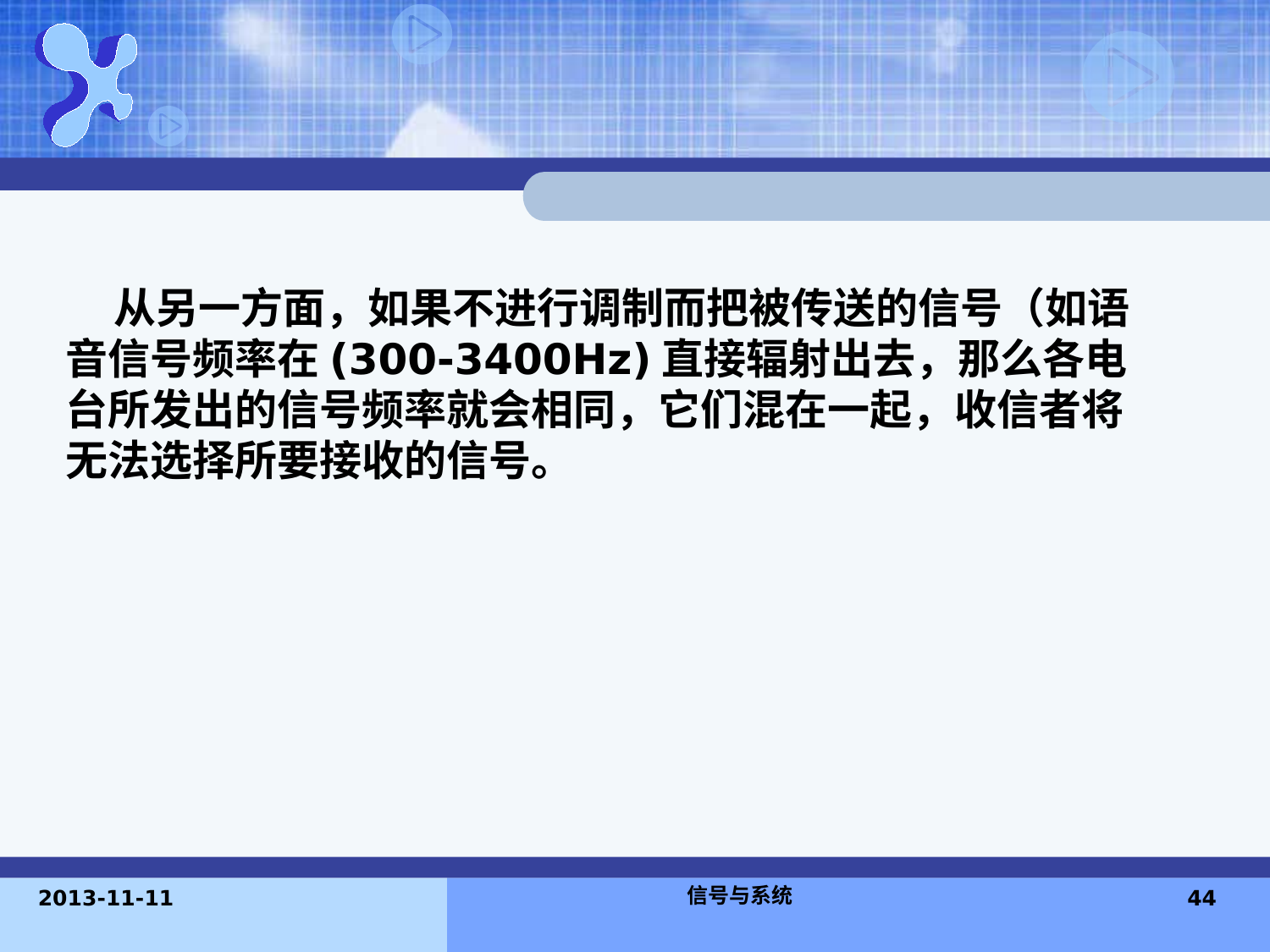

从另一方面，如果不进行调制而把被传送的信号（如语音信号频率在(300-3400Hz)直接辐射出去，那么各电台所发出的信号频率就会相同，它们混在一起，收信者将无法选择所要接收的信号。
信号与系统
2013-11-11
44